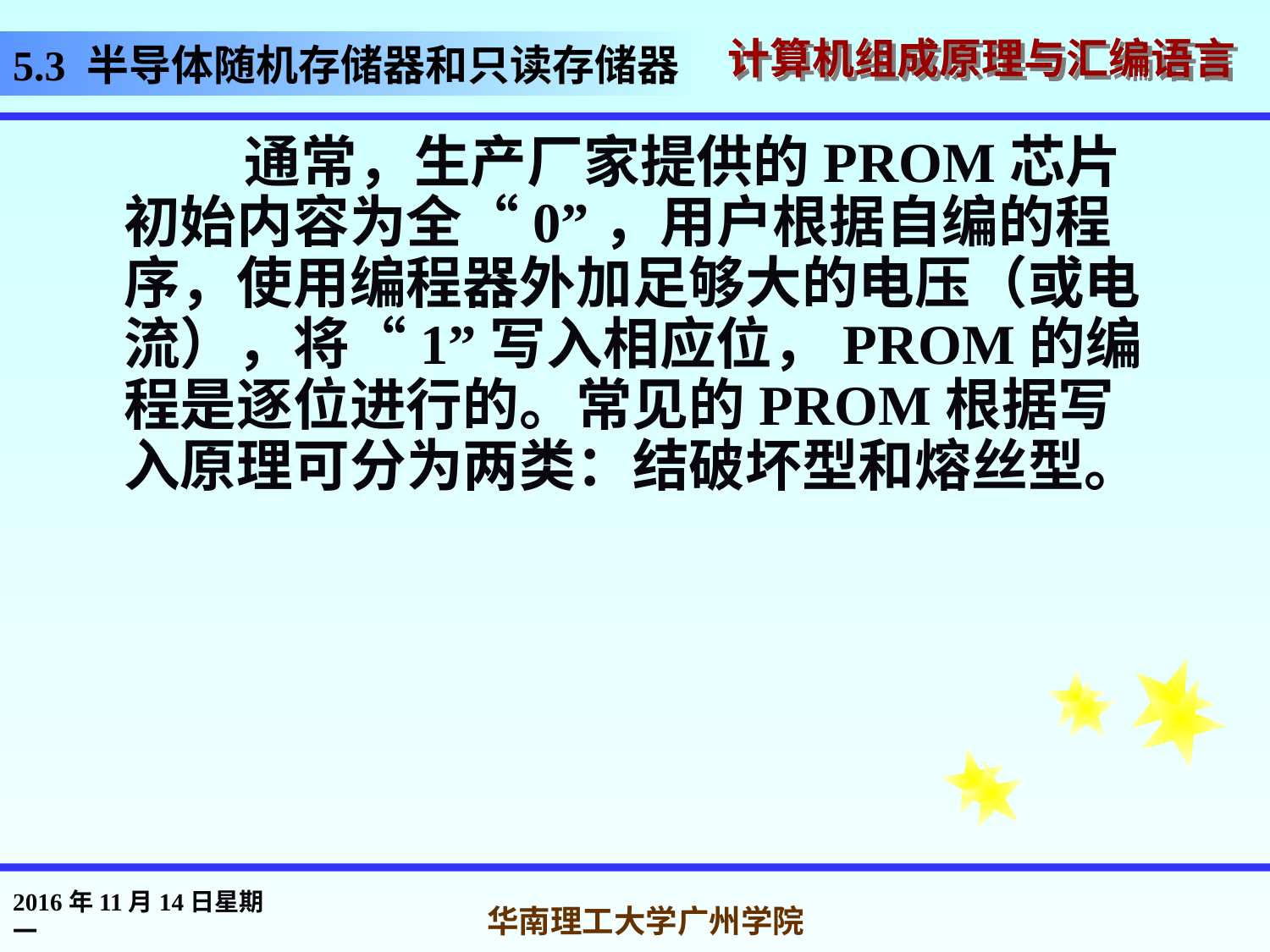

# 5.3 半导体随机存储器和只读存储器
            通常，生产厂家提供的PROM芯片初始内容为全“0”，用户根据自编的程序，使用编程器外加足够大的电压（或电流），将“1”写入相应位，PROM的编程是逐位进行的。常见的PROM根据写入原理可分为两类：结破坏型和熔丝型。
2016年11月14日星期一
华南理工大学广州学院